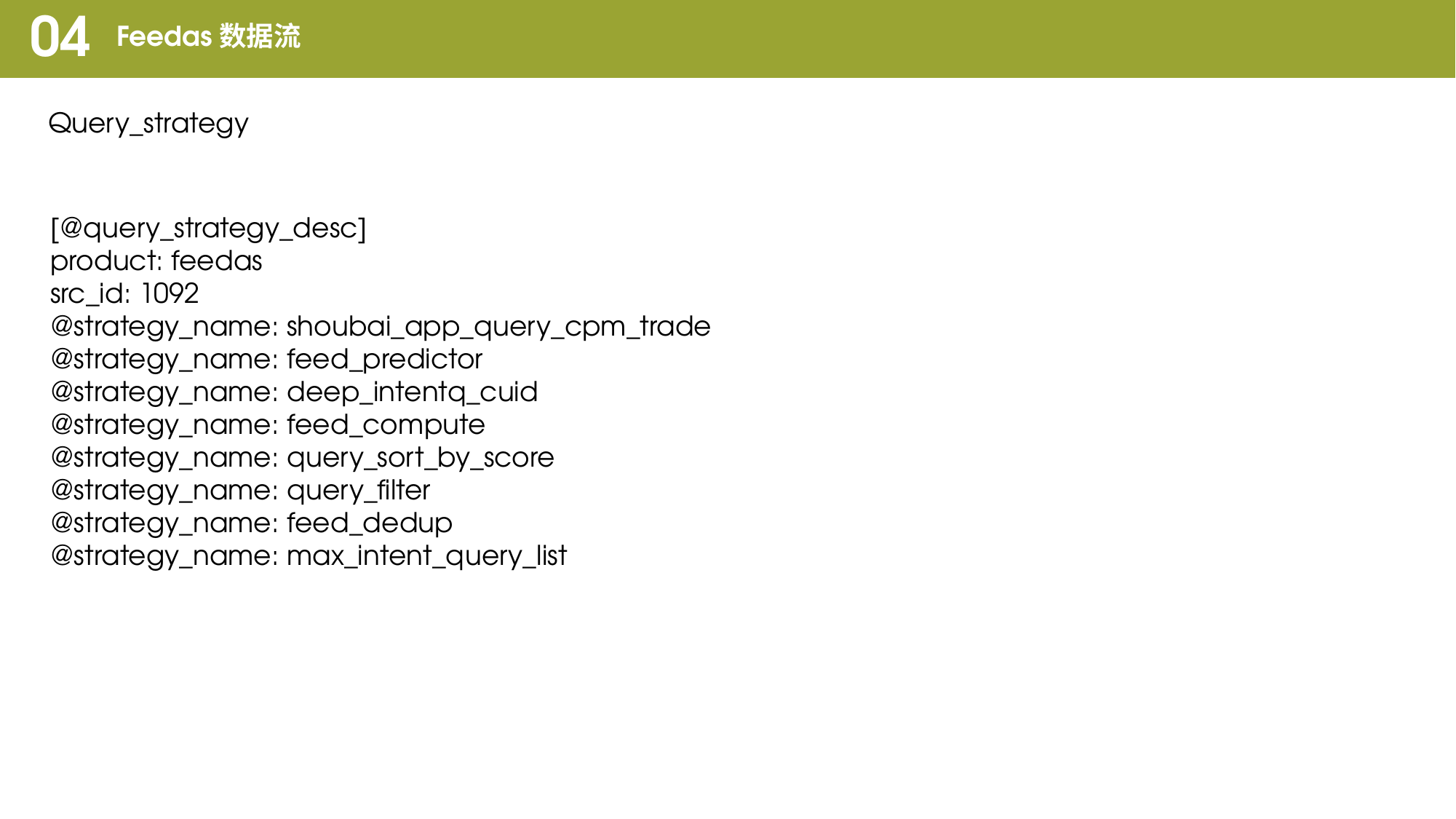

04
Feedas数据流
Query_strategy
[@query_strategy_desc]
product: feedas
src_id: 1092
@strategy_name: shoubai_app_query_cpm_trade
@strategy_name: feed_predictor
@strategy_name: deep_intentq_cuid
@strategy_name: feed_compute
@strategy_name: query_sort_by_score
@strategy_name: query_filter
@strategy_name: feed_dedup
@strategy_name: max_intent_query_list